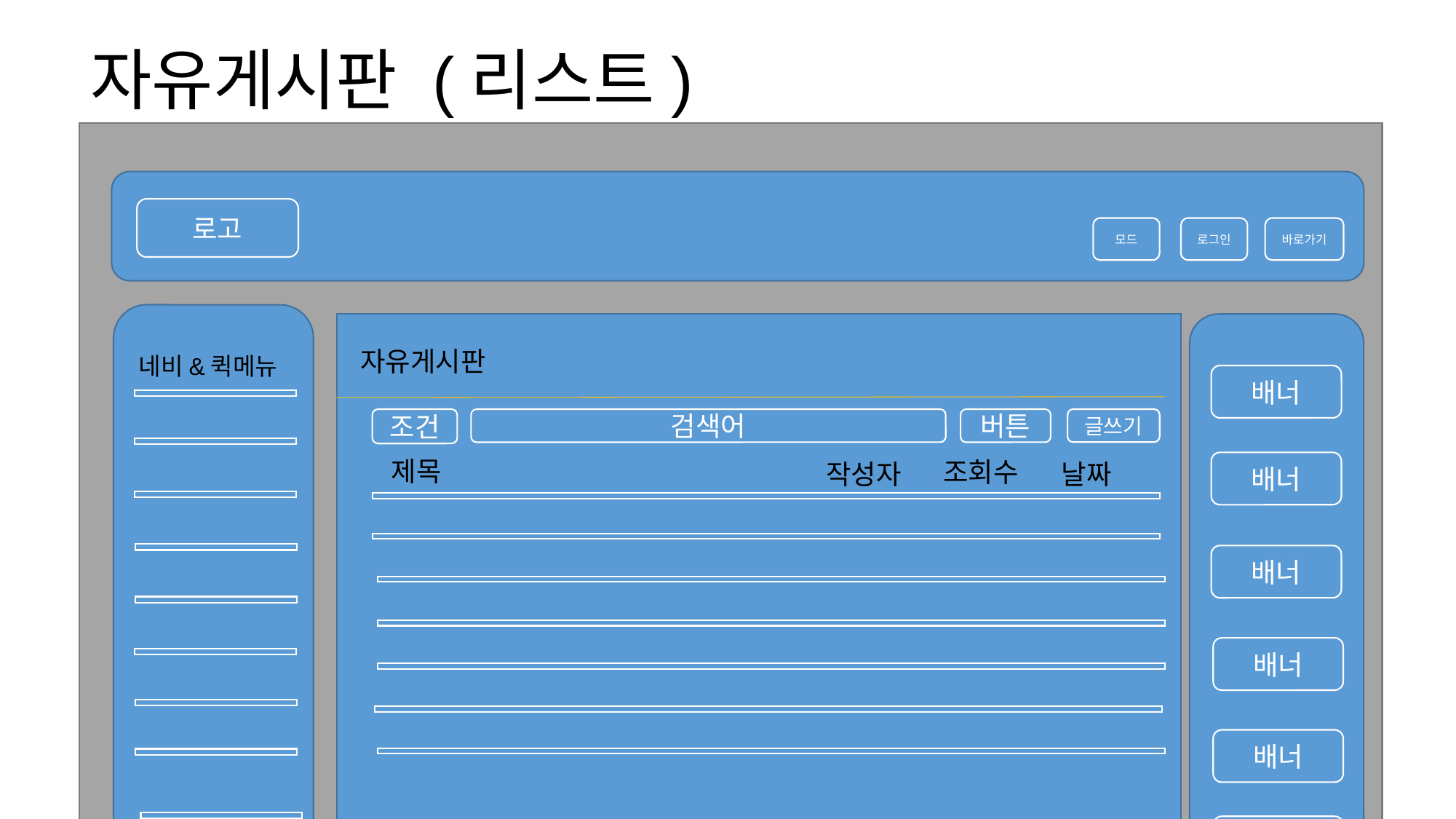

# 자유게시판 (리스트)

로고

모드
로그인
바로가기

자유게시판
네비&퀵메뉴
배너

조건
검색어
글쓰기
버튼

제목
조회수
작성자
날짜
배너

배너

배너

배너

배너

배너

페이지 번호
푸터